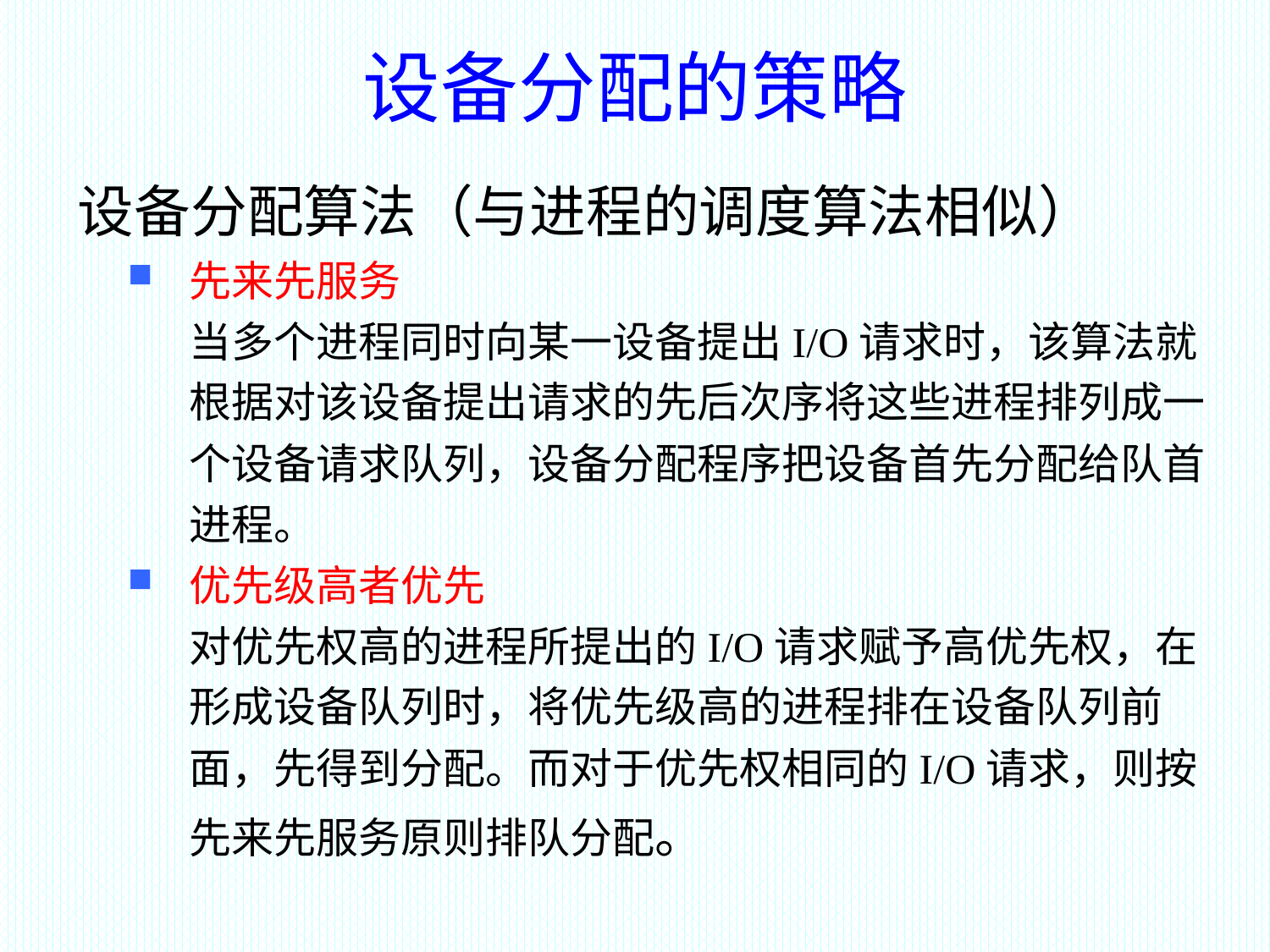

# 设备分配的策略
设备分配算法（与进程的调度算法相似）
先来先服务
	当多个进程同时向某一设备提出I/O请求时，该算法就根据对该设备提出请求的先后次序将这些进程排列成一个设备请求队列，设备分配程序把设备首先分配给队首进程。
优先级高者优先
	对优先权高的进程所提出的I/O请求赋予高优先权，在形成设备队列时，将优先级高的进程排在设备队列前面，先得到分配。而对于优先权相同的I/O请求，则按先来先服务原则排队分配。